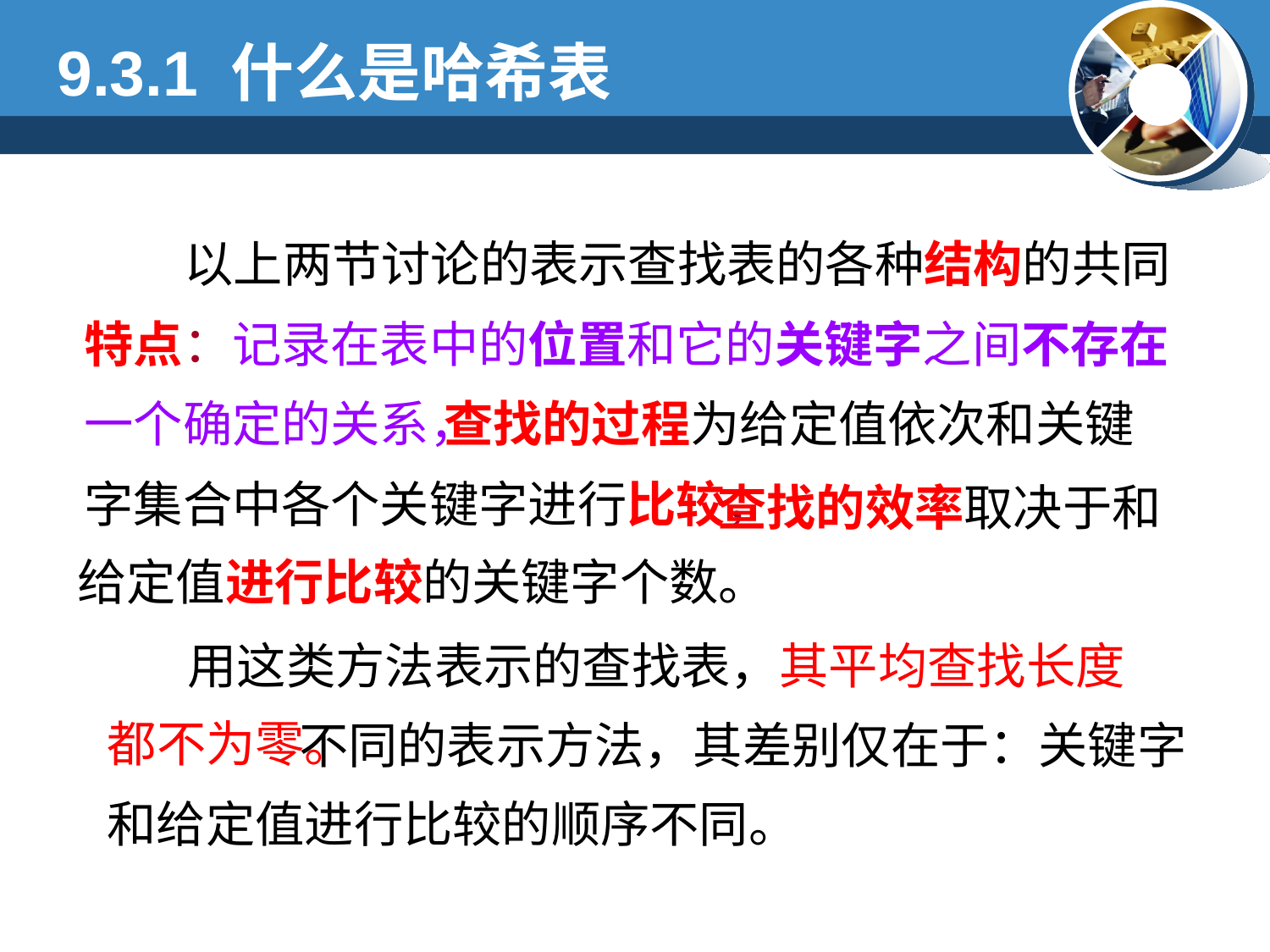

9.3.1 什么是哈希表
        以上两节讨论的表示查找表的各种结构的共同特点：记录在表中的位置和它的关键字之间不存在一个确定的关系，
                               查找的过程为给定值依次和关键字集合中各个关键字进行比较，
                                                        查找的效率取决于和给定值进行比较的关键字个数。
    用这类方法表示的查找表，其平均查找长度都不为零。
           不同的表示方法，其差别仅在于：关键字和给定值进行比较的顺序不同。